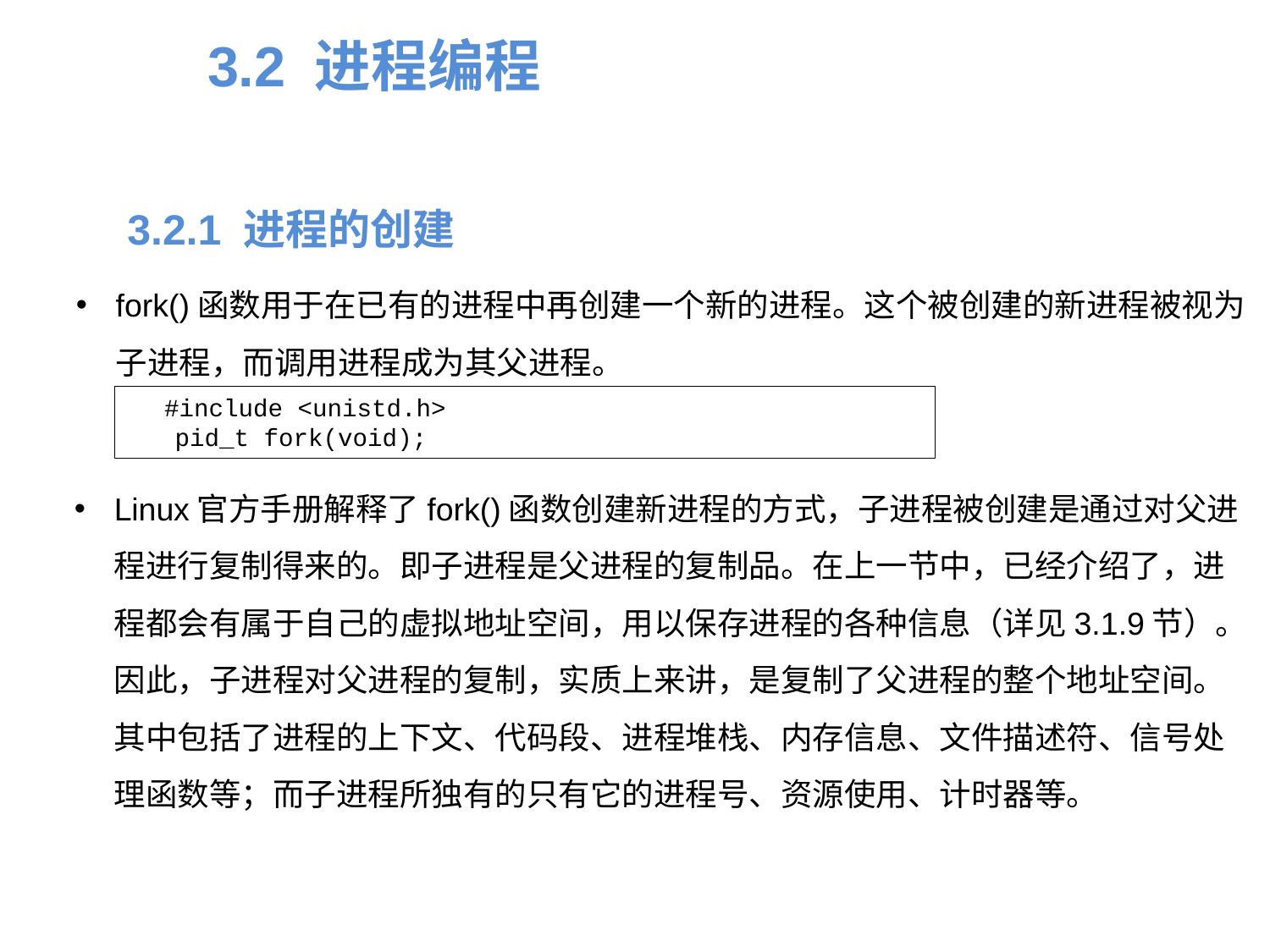

3.2 进程编程
3.2.1 进程的创建
fork()函数用于在已有的进程中再创建一个新的进程。这个被创建的新进程被视为子进程，而调用进程成为其父进程。
#include <unistd.h>
pid_t fork(void);
Linux官方手册解释了fork()函数创建新进程的方式，子进程被创建是通过对父进程进行复制得来的。即子进程是父进程的复制品。在上一节中，已经介绍了，进程都会有属于自己的虚拟地址空间，用以保存进程的各种信息（详见3.1.9节）。因此，子进程对父进程的复制，实质上来讲，是复制了父进程的整个地址空间。其中包括了进程的上下文、代码段、进程堆栈、内存信息、文件描述符、信号处理函数等；而子进程所独有的只有它的进程号、资源使用、计时器等。